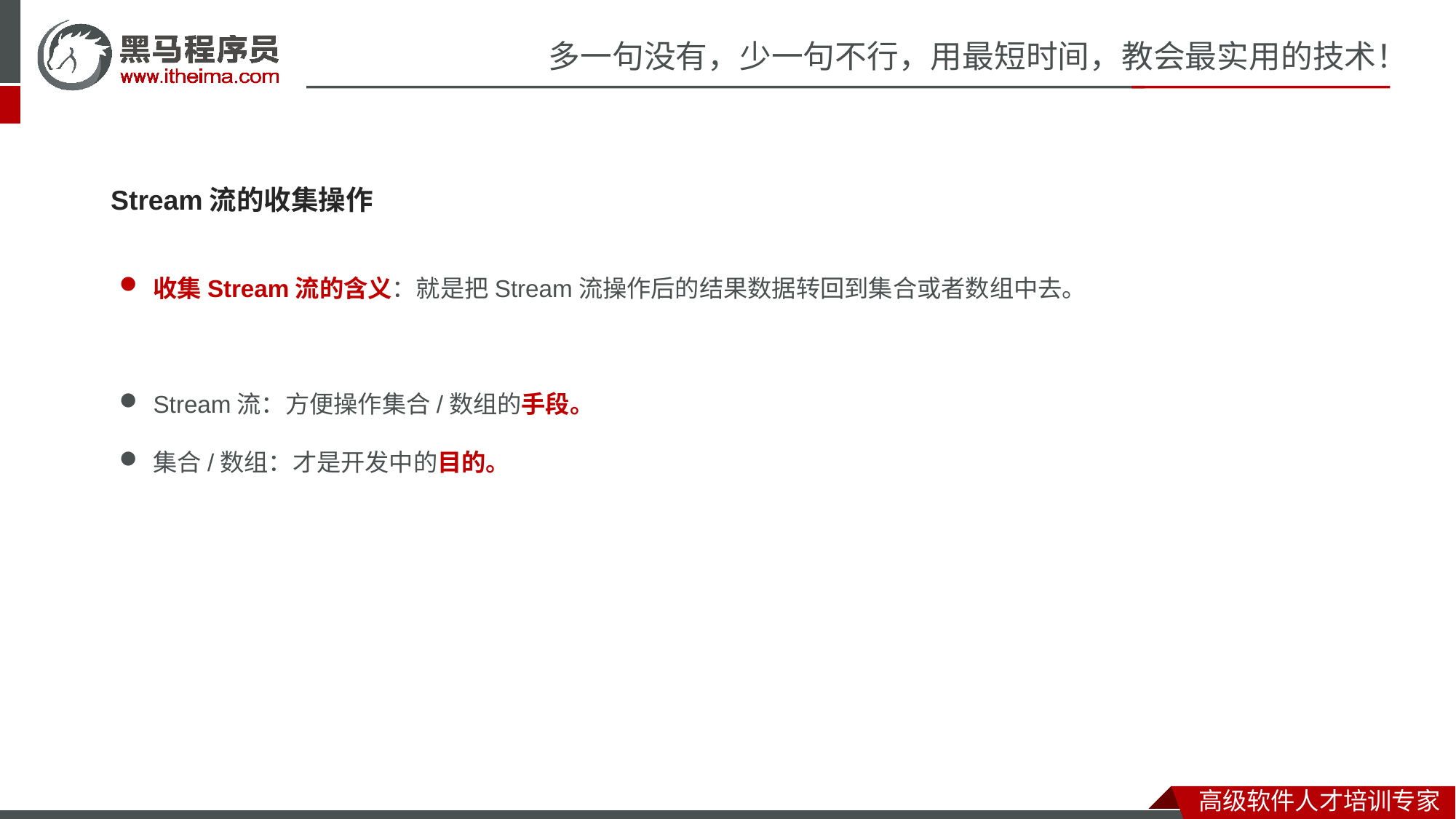

Stream流的收集操作
收集Stream流的含义：就是把Stream流操作后的结果数据转回到集合或者数组中去。

Stream流：方便操作集合/数组的手段。
集合/数组：才是开发中的目的。